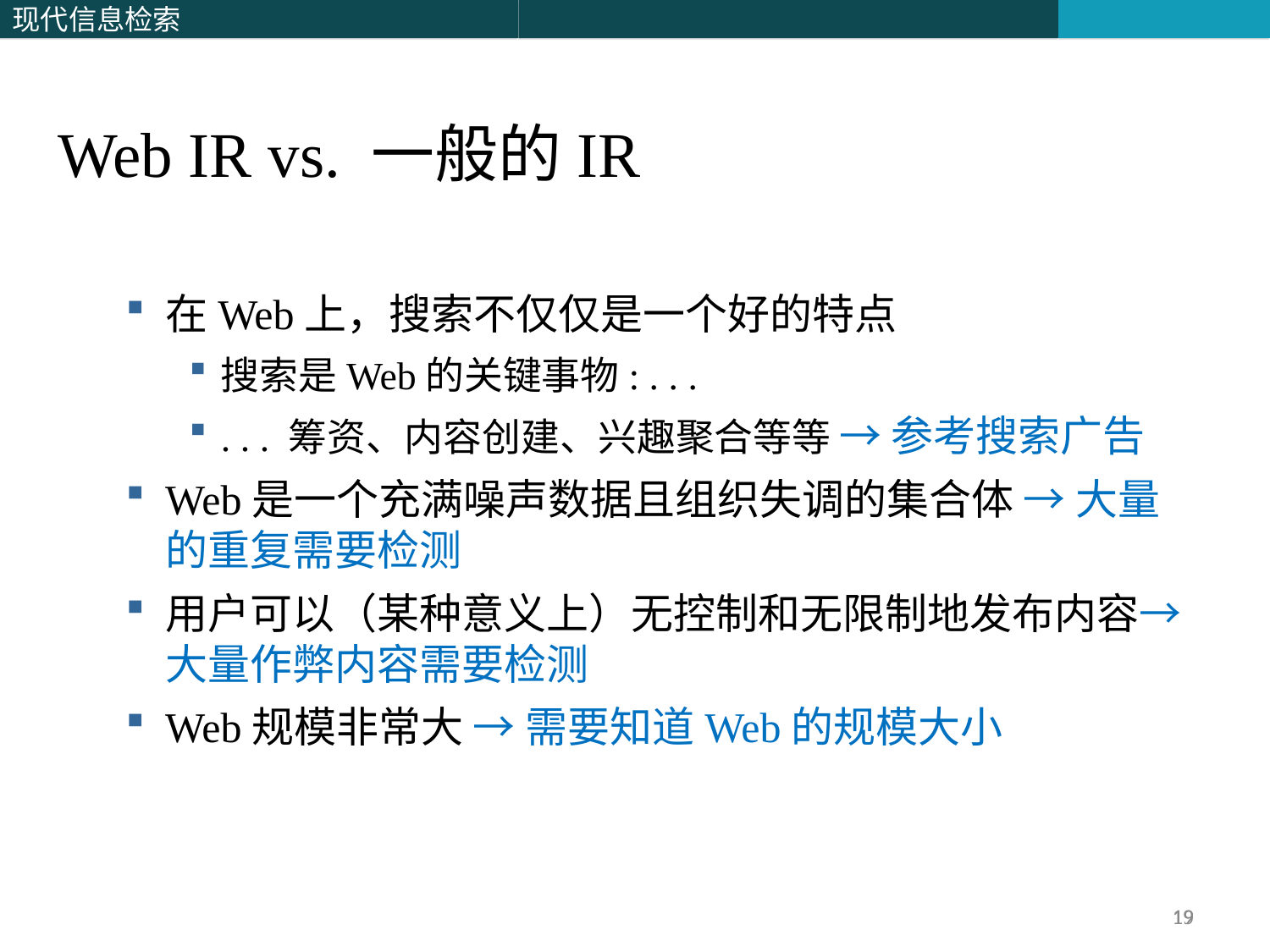

Web IR vs. 一般的IR

在Web上，搜索不仅仅是一个好的特点
搜索是Web的关键事物: . . .
. . . 筹资、内容创建、兴趣聚合等等 → 参考搜索广告
Web是一个充满噪声数据且组织失调的集合体 → 大量的重复需要检测
用户可以（某种意义上）无控制和无限制地发布内容→ 大量作弊内容需要检测
Web规模非常大 → 需要知道Web的规模大小
19
19